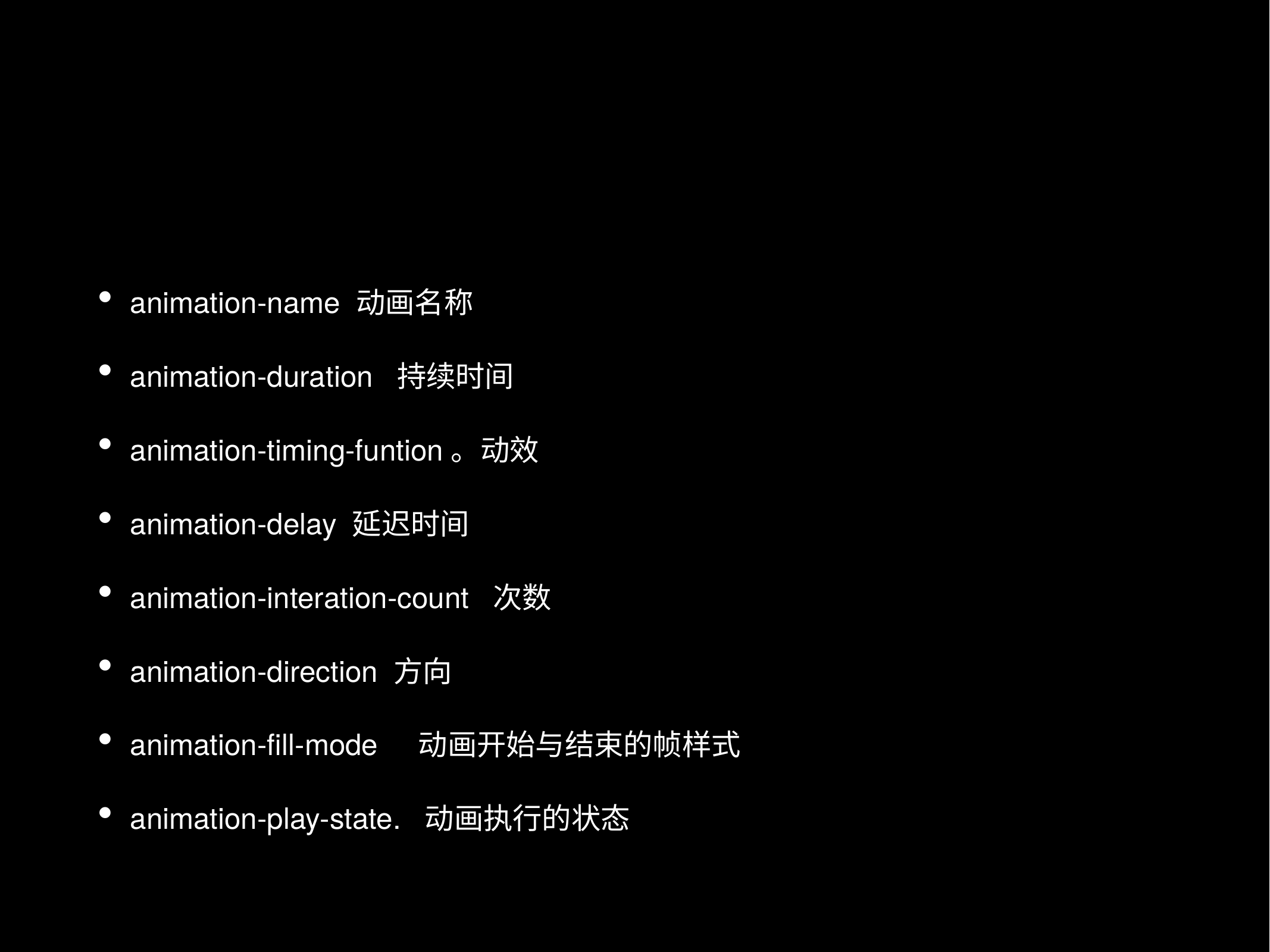

animation-name 动画名称
animation-duration  持续时间
animation-timing-funtion。动效
animation-delay 延迟时间
animation-interation-count  次数
animation-direction 方向
animation-fill-mode    动画开始与结束的帧样式
animation-play-state.  动画执行的状态